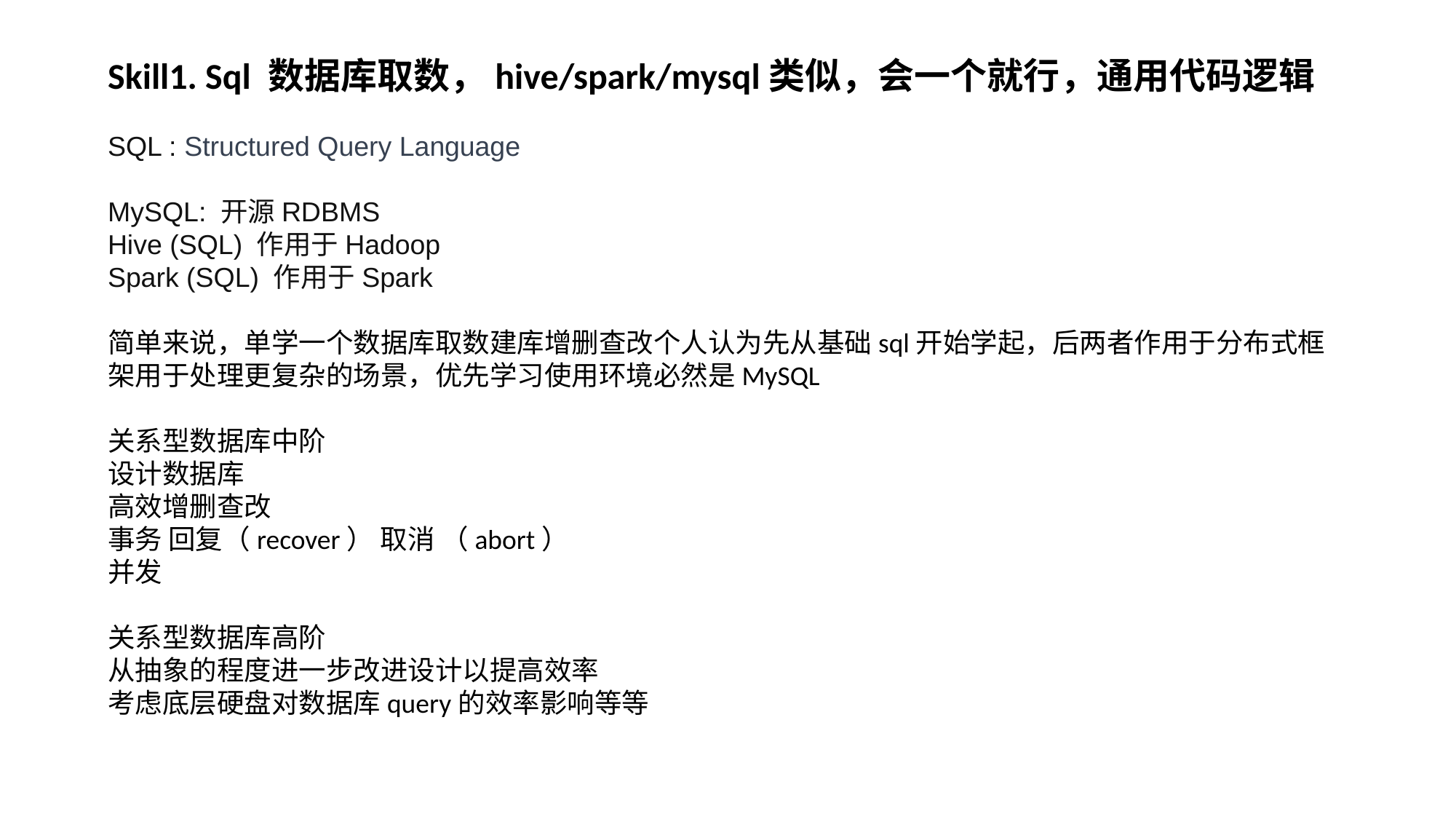

Skill1. Sql 数据库取数，hive/spark/mysql类似，会一个就行，通用代码逻辑

SQL : Structured Query Language

MySQL: 开源RDBMS
Hive (SQL) 作用于Hadoop
Spark (SQL) 作用于Spark

简单来说，单学一个数据库取数建库增删查改个人认为先从基础sql开始学起，后两者作用于分布式框架用于处理更复杂的场景，优先学习使用环境必然是MySQL

关系型数据库中阶
设计数据库
高效增删查改
事务 回复（recover） 取消 （abort）
并发

关系型数据库高阶
从抽象的程度进一步改进设计以提高效率
考虑底层硬盘对数据库query的效率影响等等